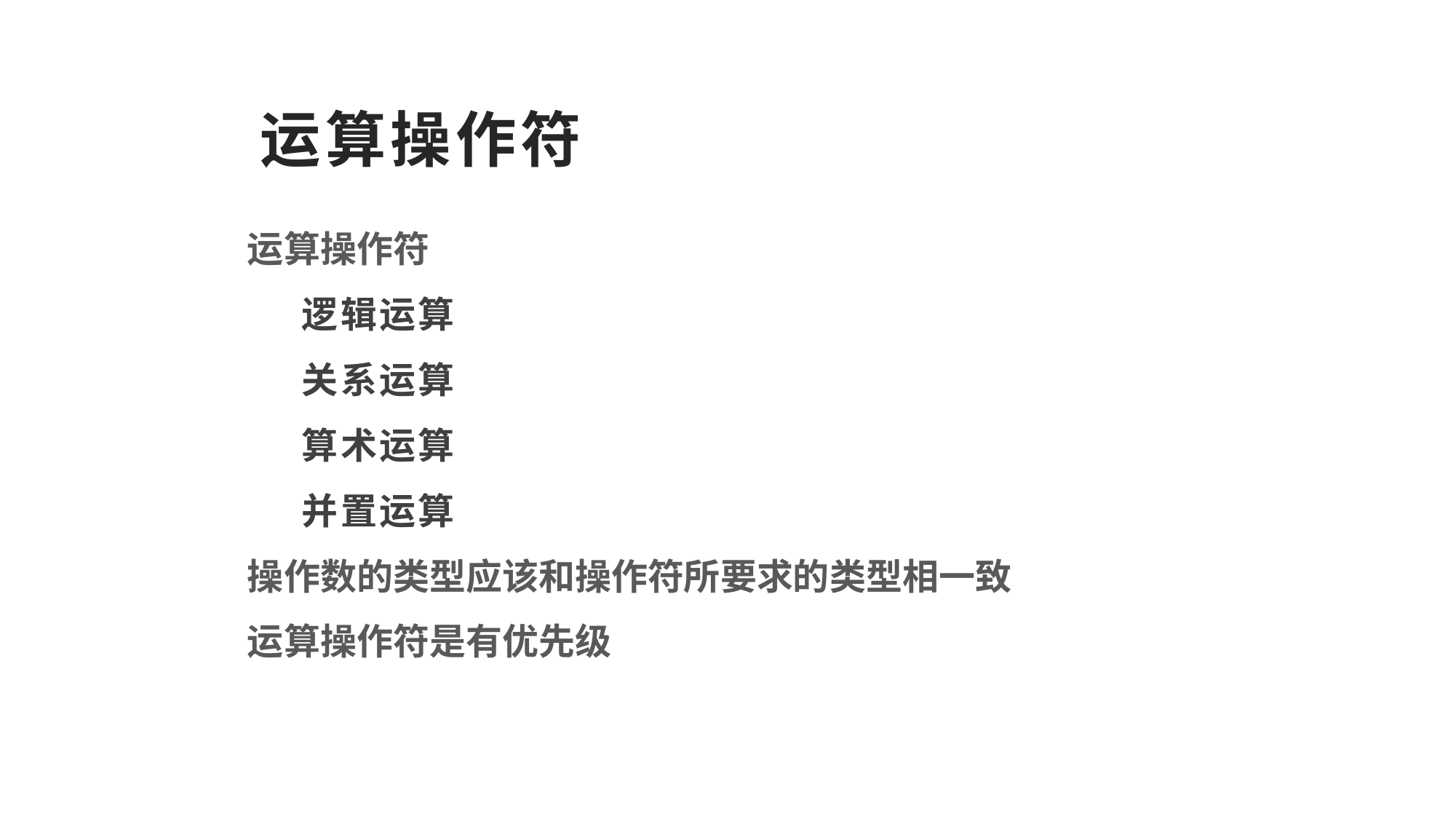

# 运算操作符
运算操作符
逻辑运算
关系运算
算术运算
并置运算
操作数的类型应该和操作符所要求的类型相一致
运算操作符是有优先级